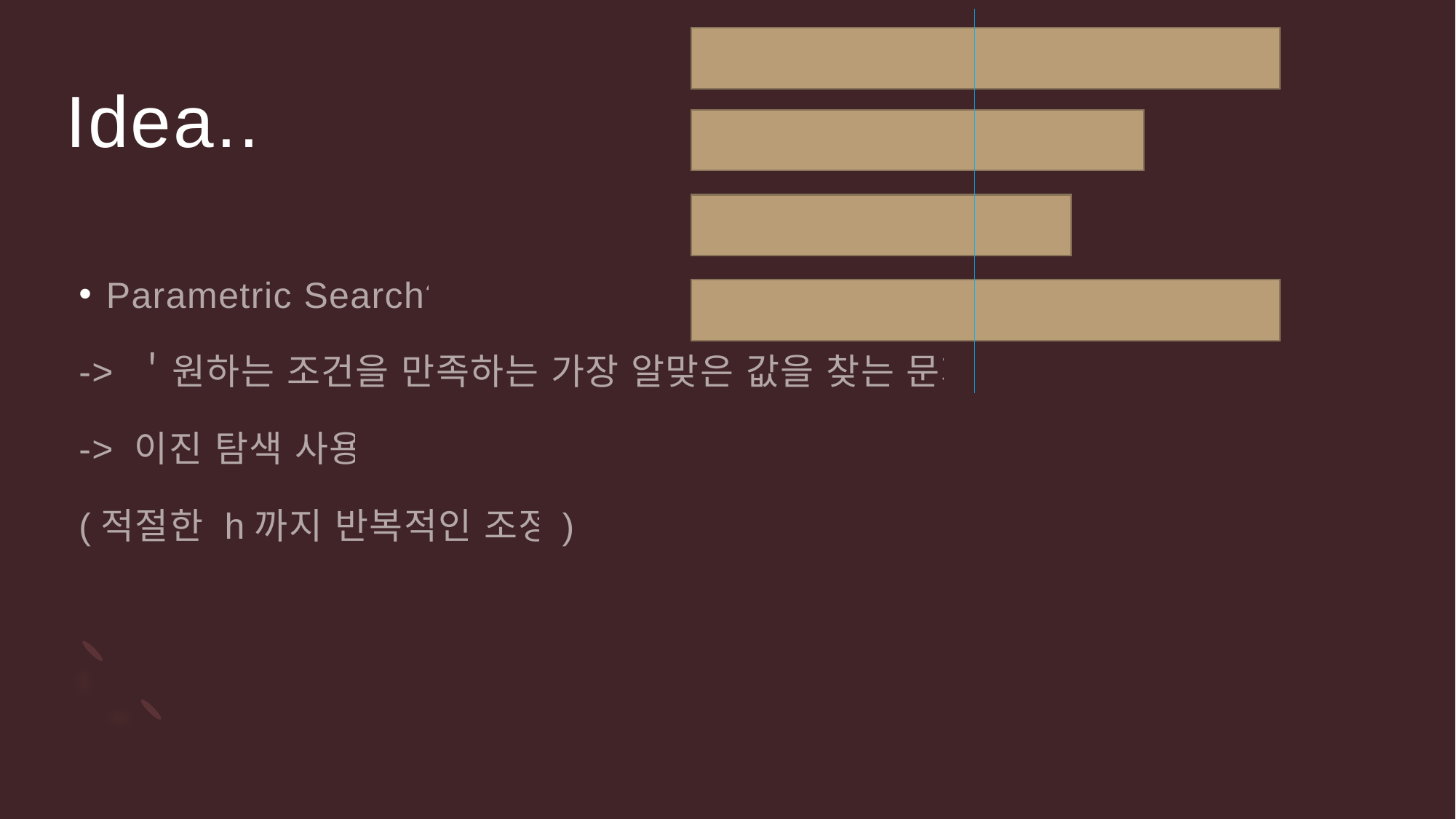

# Idea..

Parametric Search?
-> ＇원하는 조건을 만족하는 가장 알맞은 값을 찾는 문제
-> 이진 탐색 사용
(적절한 h까지 반복적인 조정)